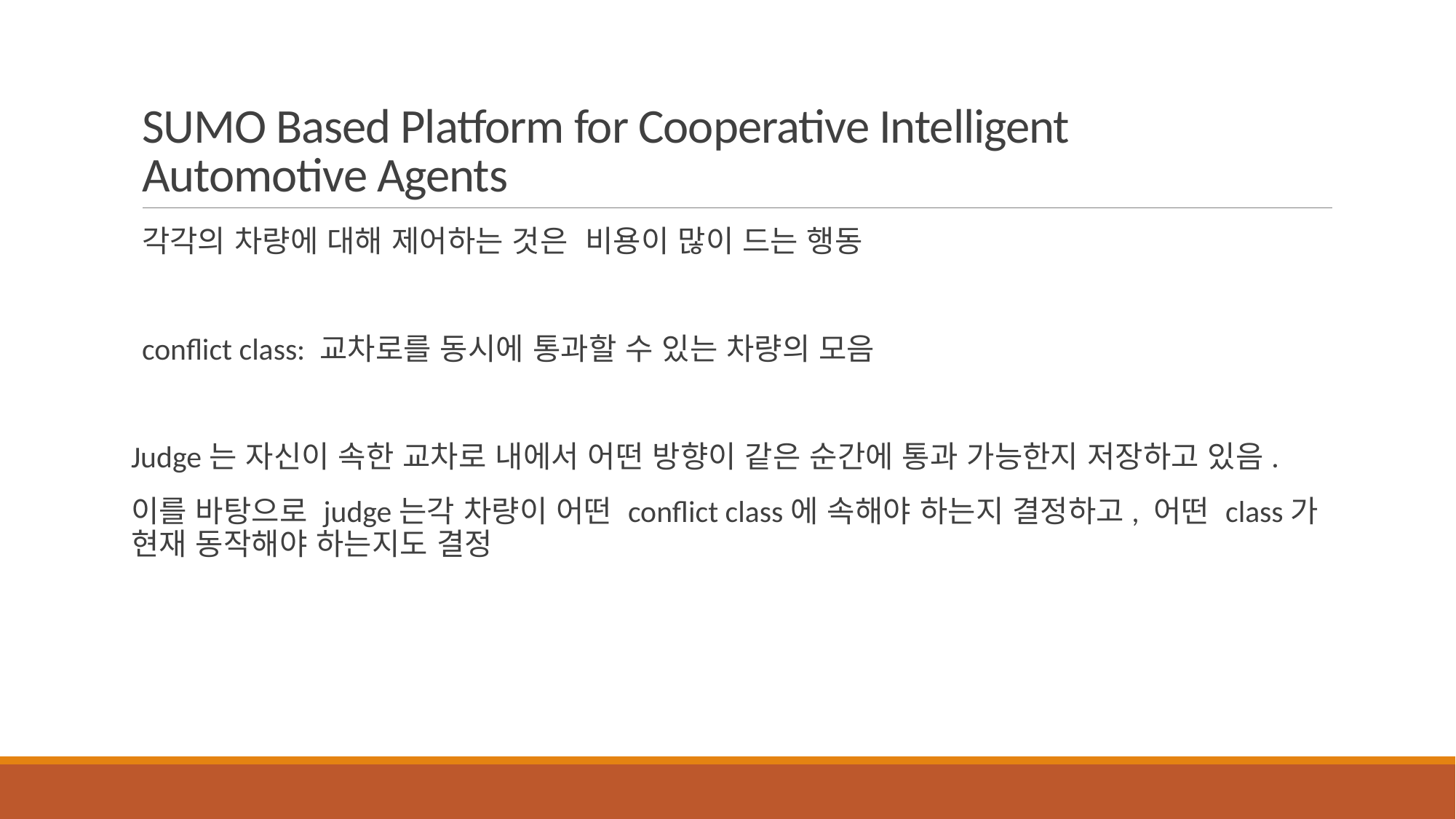

# SUMO Based Platform for Cooperative Intelligent Automotive Agents
각각의 차량에 대해 제어하는 것은  비용이 많이 드는 행동

conflict class: 교차로를 동시에 통과할 수 있는 차량의 모음

Judge는 자신이 속한 교차로 내에서 어떤 방향이 같은 순간에 통과 가능한지 저장하고 있음.
이를 바탕으로 judge는각 차량이 어떤 conflict class에 속해야 하는지 결정하고, 어떤 class가 현재 동작해야 하는지도 결정